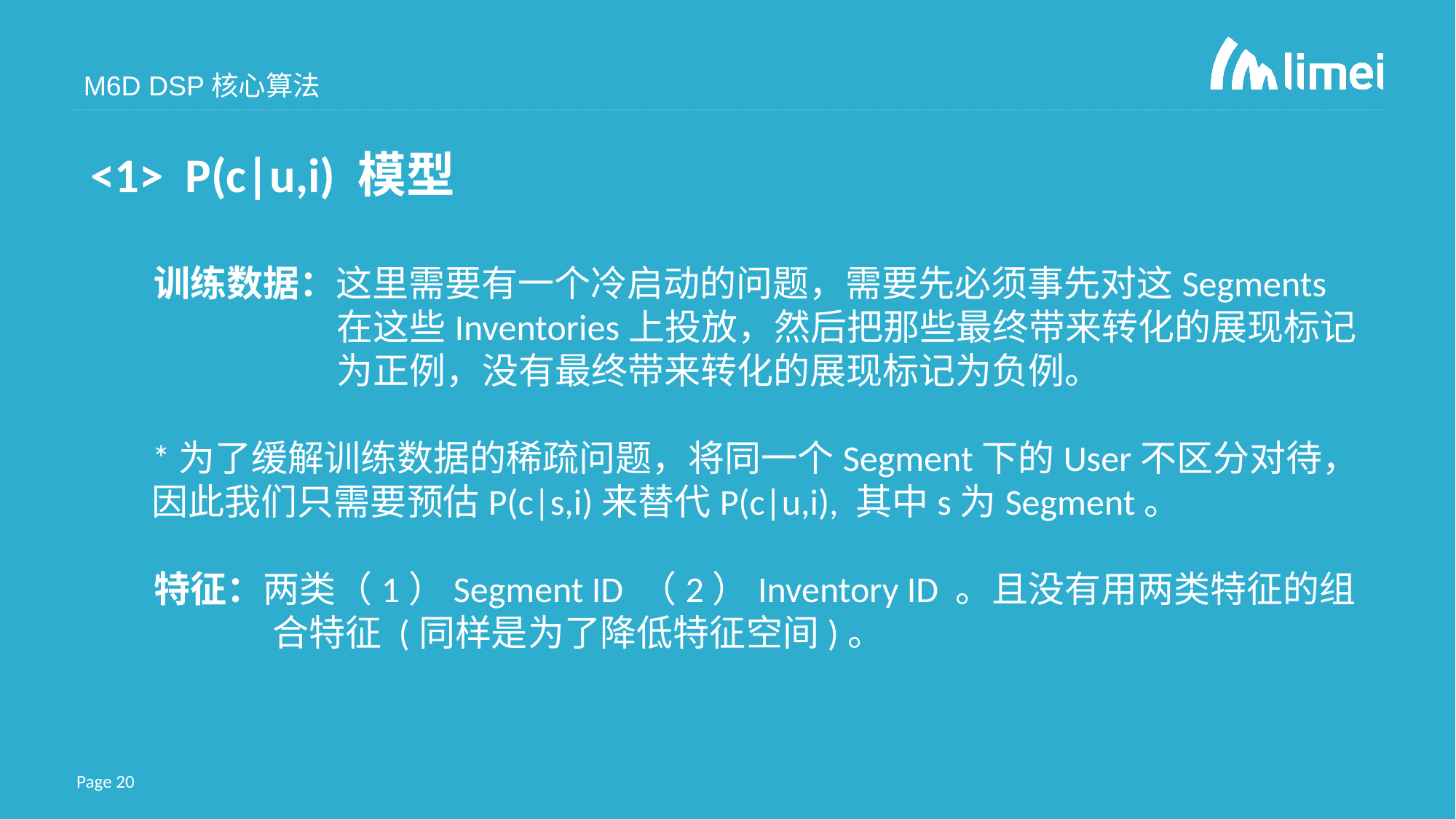

M6D DSP核心算法
<1>  P(c|u,i) 模型

训练数据：这里需要有一个冷启动的问题，需要先必须事先对这Segments    在这些Inventories上投放，然后把那些最终带来转化的展现标记为正例，没有最终带来转化的展现标记为负例。

	*为了缓解训练数据的稀疏问题，将同一个Segment下的User不区分对待，因此我们只需要预估P(c|s,i)来替代P(c|u,i), 其中s为Segment。

特征：两类（1）Segment ID （2）Inventory ID 。且没有用两类特征的组合特征 (同样是为了降低特征空间)。

Page 20